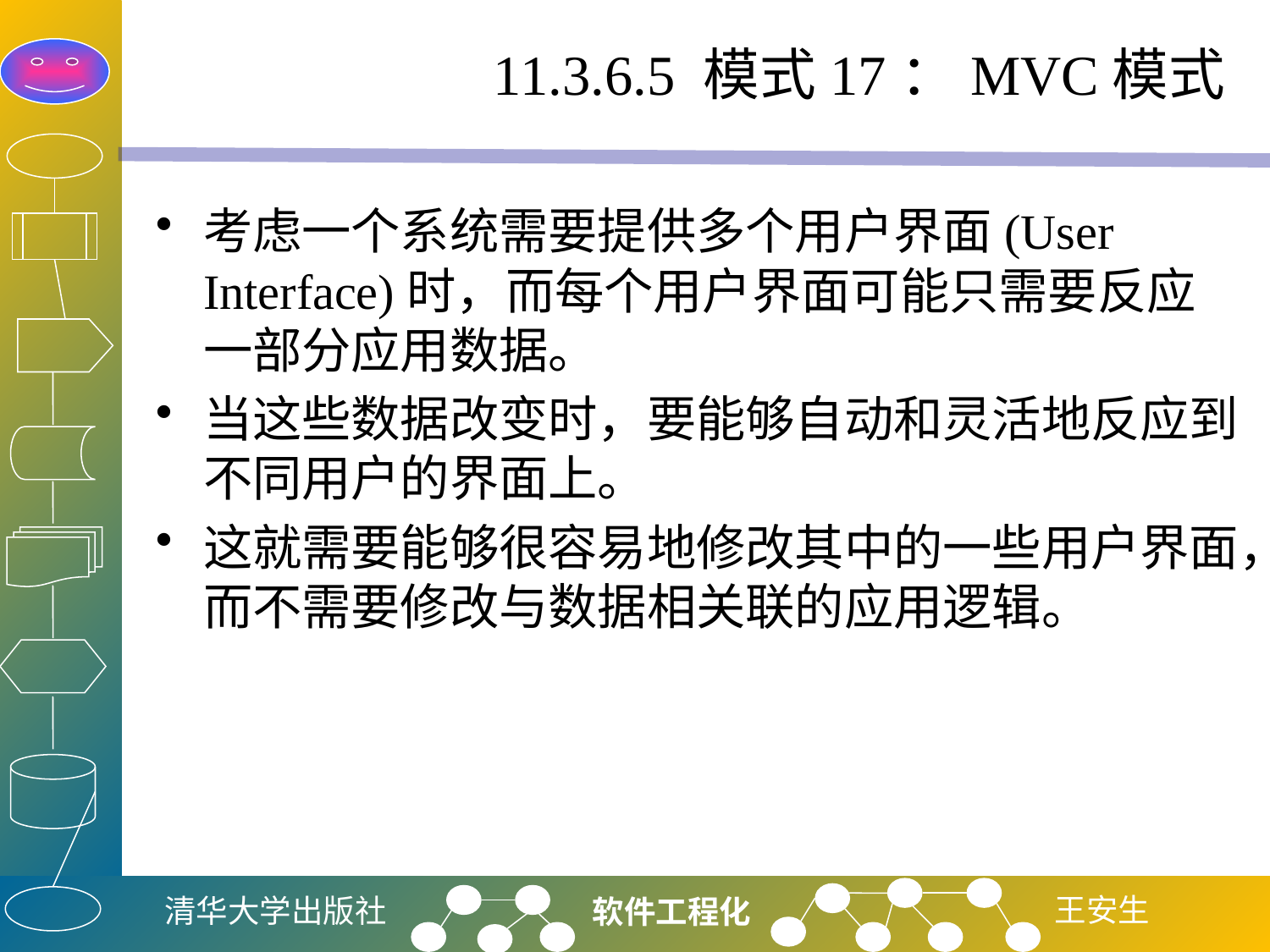

# 11.3.6.5 模式17：MVC模式
考虑一个系统需要提供多个用户界面(User Interface)时，而每个用户界面可能只需要反应一部分应用数据。
当这些数据改变时，要能够自动和灵活地反应到不同用户的界面上。
这就需要能够很容易地修改其中的一些用户界面，而不需要修改与数据相关联的应用逻辑。